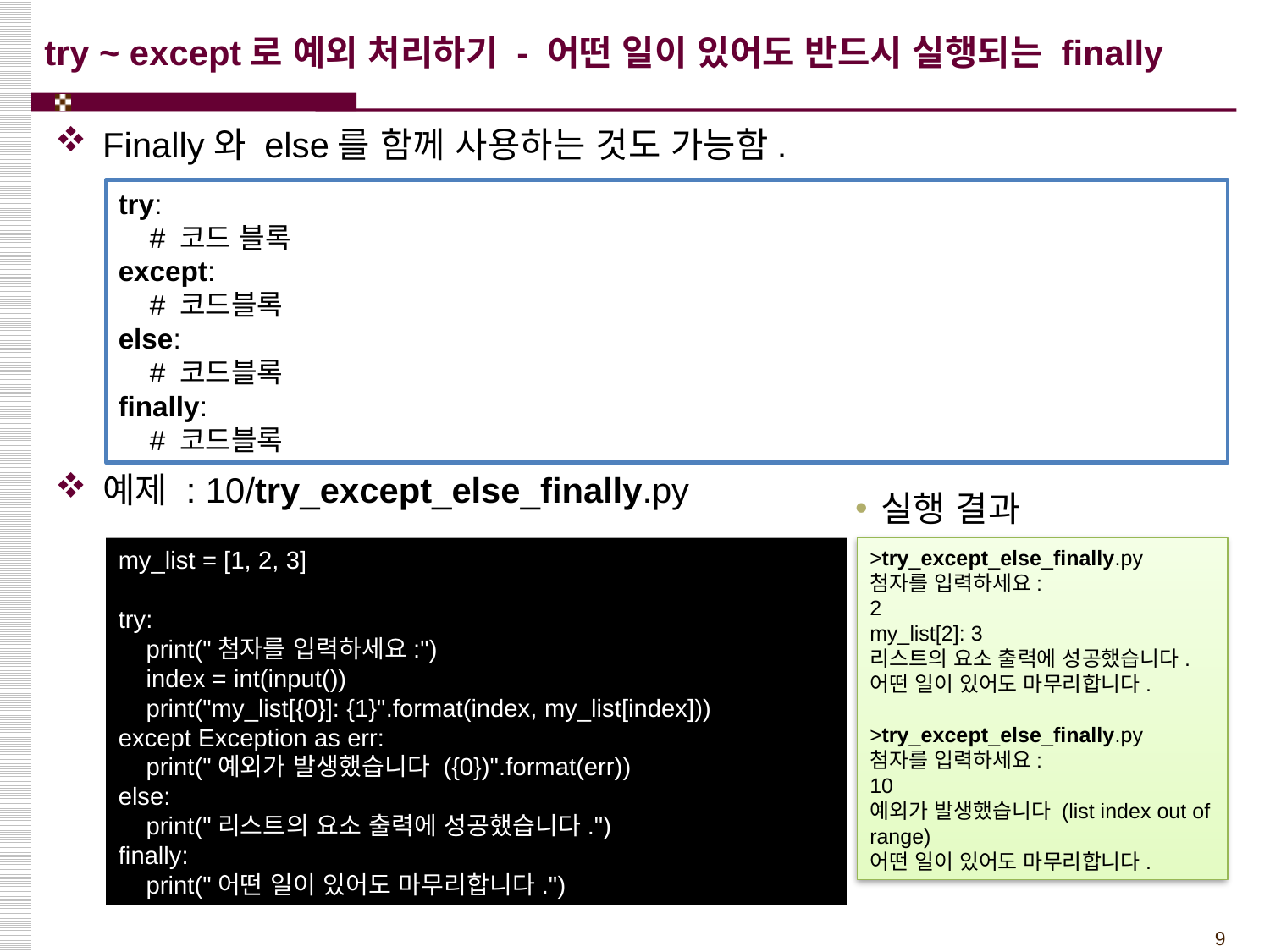

# try ~ except로 예외 처리하기 - 어떤 일이 있어도 반드시 실행되는 finally
Finally와 else를 함께 사용하는 것도 가능함.

예제 : 10/try_except_else_finally.py

try:
    # 코드 블록
except:
    # 코드블록
else:
    # 코드블록
finally:
    # 코드블록
실행 결과

my_list = [1, 2, 3]

try:
    print("첨자를 입력하세요:")
    index = int(input())
    print("my_list[{0}]: {1}".format(index, my_list[index]))
except Exception as err:
    print("예외가 발생했습니다 ({0})".format(err))
else:
    print("리스트의 요소 출력에 성공했습니다.")
finally:
    print("어떤 일이 있어도 마무리합니다.")
>try_except_else_finally.py
첨자를 입력하세요:
2
my_list[2]: 3
리스트의 요소 출력에 성공했습니다.
어떤 일이 있어도 마무리합니다.

>try_except_else_finally.py
첨자를 입력하세요:
10
예외가 발생했습니다 (list index out of range)
어떤 일이 있어도 마무리합니다.